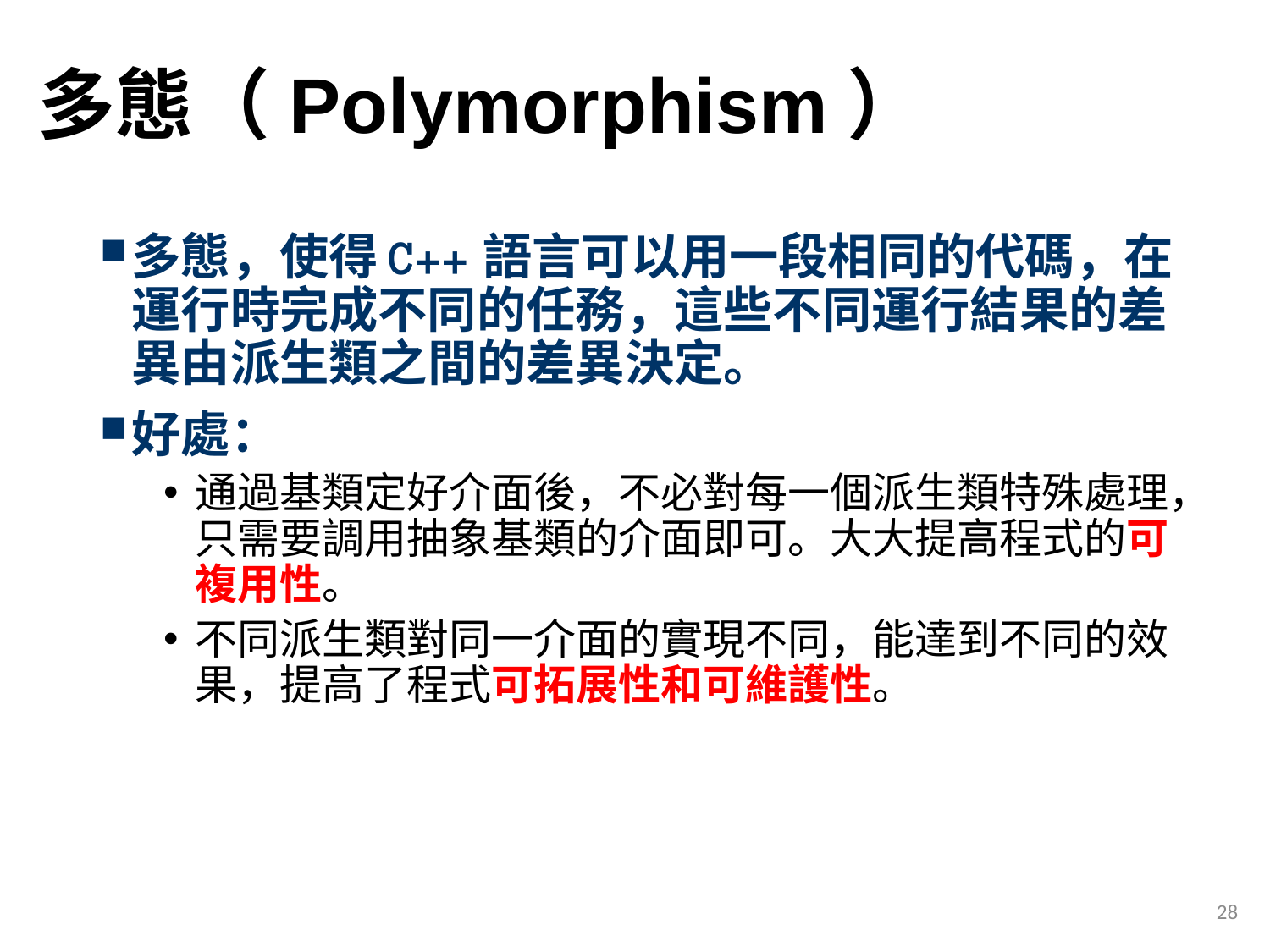

# 多態（Polymorphism）
多態，使得C++語言可以用一段相同的代碼，在運行時完成不同的任務，這些不同運行結果的差異由派生類之間的差異決定。
好處：
通過基類定好介面後，不必對每一個派生類特殊處理，只需要調用抽象基類的介面即可。大大提高程式的可複用性。
不同派生類對同一介面的實現不同，能達到不同的效果，提高了程式可拓展性和可維護性。

28